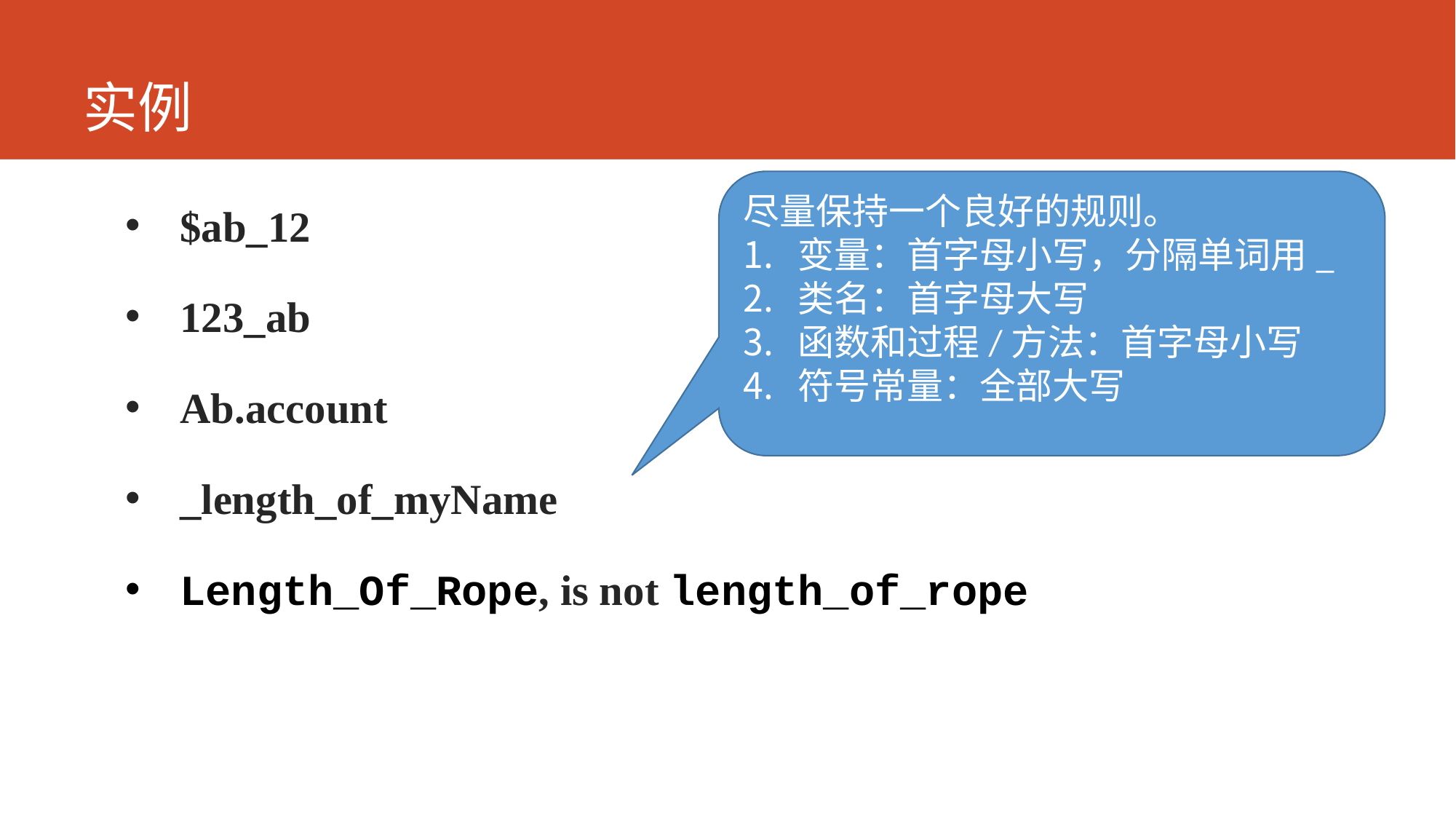

# 实例
尽量保持一个良好的规则。
变量：首字母小写，分隔单词用_
类名：首字母大写
函数和过程/方法：首字母小写
符号常量：全部大写

$ab_12
123_ab
Ab.account
_length_of_myName
Length_Of_Rope, is not length_of_rope